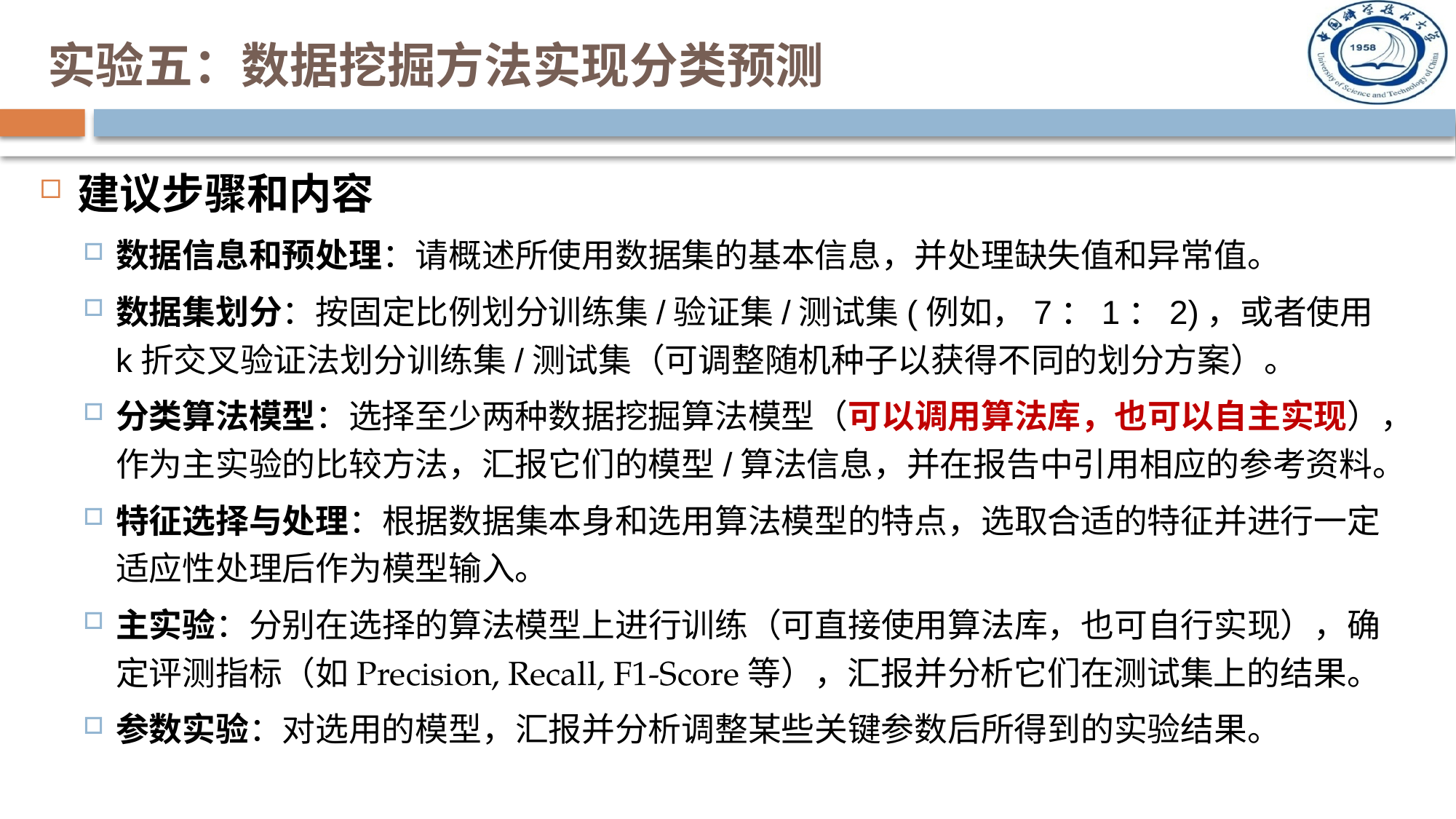

# 实验五：数据挖掘方法实现分类预测
建议步骤和内容
数据信息和预处理：请概述所使用数据集的基本信息，并处理缺失值和异常值。
数据集划分：按固定比例划分训练集/验证集/测试集(例如，7：1：2)，或者使用k折交叉验证法划分训练集/测试集（可调整随机种子以获得不同的划分方案）。
分类算法模型：选择至少两种数据挖掘算法模型（可以调用算法库，也可以自主实现），作为主实验的比较方法，汇报它们的模型/算法信息，并在报告中引用相应的参考资料。
特征选择与处理：根据数据集本身和选用算法模型的特点，选取合适的特征并进行一定适应性处理后作为模型输入。
主实验：分别在选择的算法模型上进行训练（可直接使用算法库，也可自行实现），确定评测指标（如Precision, Recall, F1-Score等），汇报并分析它们在测试集上的结果。
参数实验：对选用的模型，汇报并分析调整某些关键参数后所得到的实验结果。